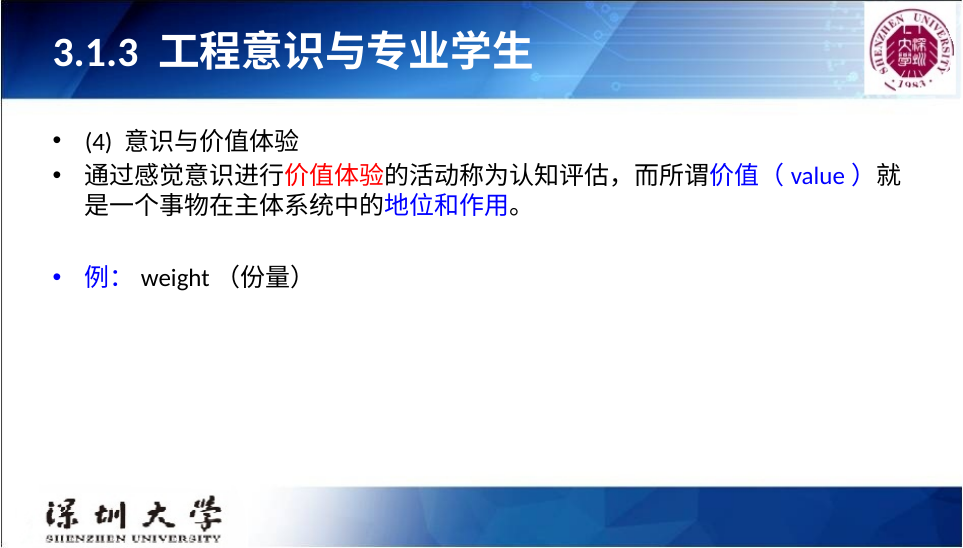

# 3.1.3 工程意识与专业学生
(4) 意识与价值体验
通过感觉意识进行价值体验的活动称为认知评估，而所谓价值（value）就是一个事物在主体系统中的地位和作用。

例：weight（份量）
101